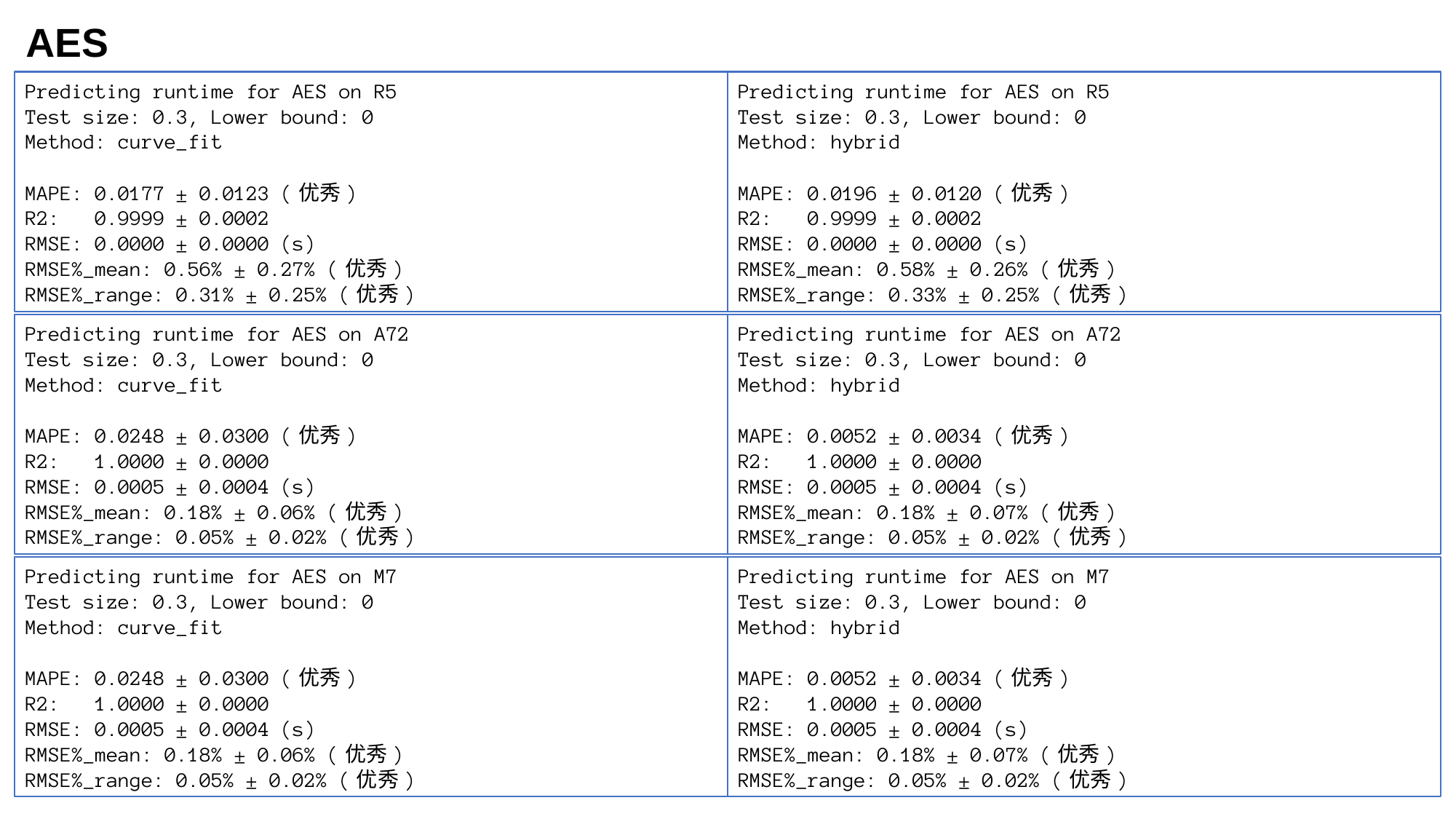

AES
Predicting runtime for AES on R5
Test size: 0.3, Lower bound: 0
Method: curve_fit

MAPE: 0.0177 ± 0.0123 (优秀)
R2:   0.9999 ± 0.0002
RMSE: 0.0000 ± 0.0000 (s)
RMSE%_mean: 0.56% ± 0.27% (优秀)
RMSE%_range: 0.31% ± 0.25% (优秀)
Predicting runtime for AES on R5
Test size: 0.3, Lower bound: 0
Method: hybrid

MAPE: 0.0196 ± 0.0120 (优秀)
R2:   0.9999 ± 0.0002
RMSE: 0.0000 ± 0.0000 (s)
RMSE%_mean: 0.58% ± 0.26% (优秀)
RMSE%_range: 0.33% ± 0.25% (优秀)
Predicting runtime for AES on A72
Test size: 0.3, Lower bound: 0
Method: curve_fit

MAPE: 0.0248 ± 0.0300 (优秀)
R2:   1.0000 ± 0.0000
RMSE: 0.0005 ± 0.0004 (s)
RMSE%_mean: 0.18% ± 0.06% (优秀)
RMSE%_range: 0.05% ± 0.02% (优秀)
Predicting runtime for AES on A72
Test size: 0.3, Lower bound: 0
Method: hybrid

MAPE: 0.0052 ± 0.0034 (优秀)
R2:   1.0000 ± 0.0000
RMSE: 0.0005 ± 0.0004 (s)
RMSE%_mean: 0.18% ± 0.07% (优秀)
RMSE%_range: 0.05% ± 0.02% (优秀)
Predicting runtime for AES on M7
Test size: 0.3, Lower bound: 0
Method: hybrid

MAPE: 0.0052 ± 0.0034 (优秀)
R2:   1.0000 ± 0.0000
RMSE: 0.0005 ± 0.0004 (s)
RMSE%_mean: 0.18% ± 0.07% (优秀)
RMSE%_range: 0.05% ± 0.02% (优秀)
Predicting runtime for AES on M7
Test size: 0.3, Lower bound: 0
Method: curve_fit

MAPE: 0.0248 ± 0.0300 (优秀)
R2:   1.0000 ± 0.0000
RMSE: 0.0005 ± 0.0004 (s)
RMSE%_mean: 0.18% ± 0.06% (优秀)
RMSE%_range: 0.05% ± 0.02% (优秀)